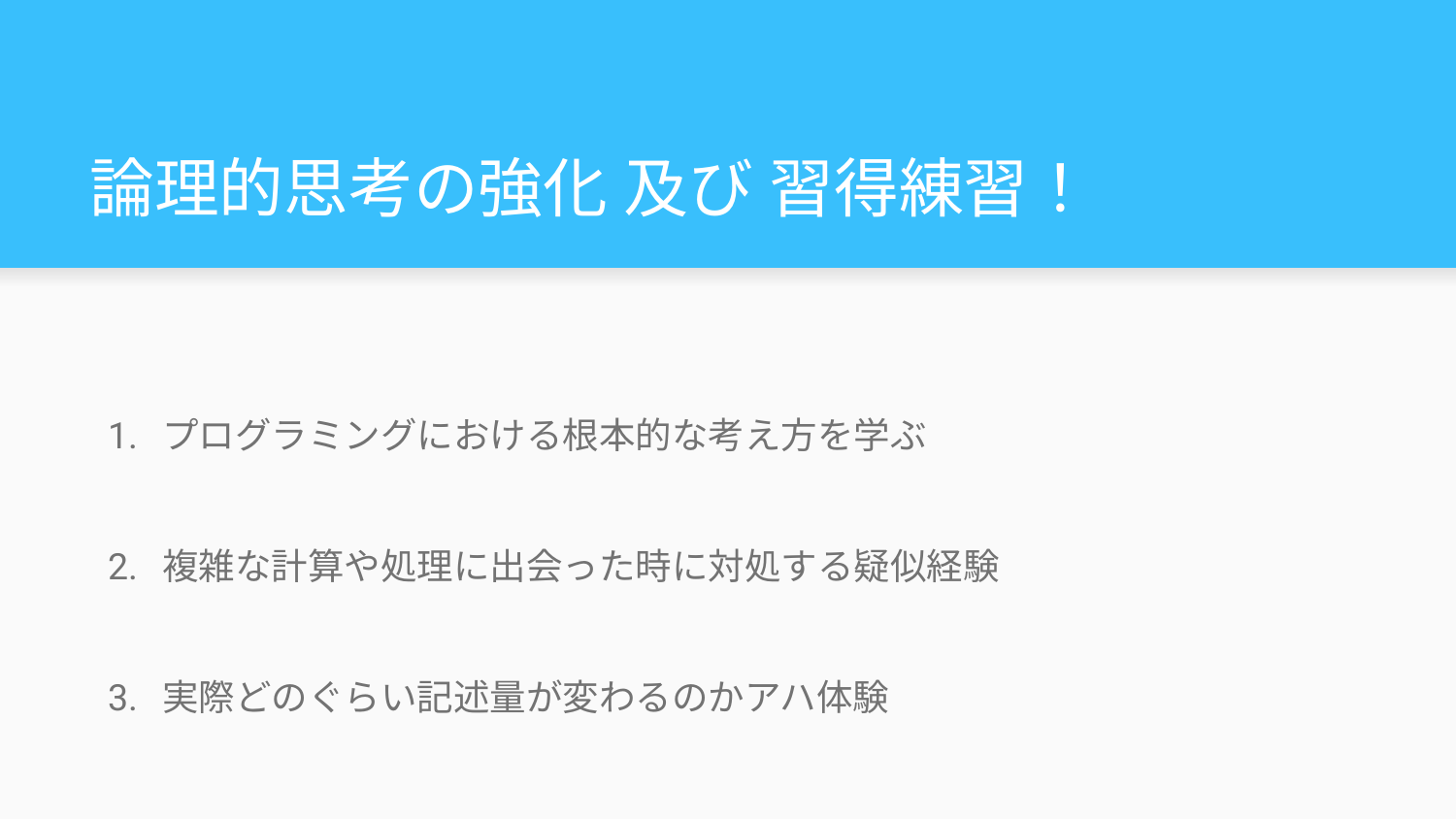

# 論理的思考の強化 及び 習得練習！
プログラミングにおける根本的な考え方を学ぶ
複雑な計算や処理に出会った時に対処する疑似経験
実際どのぐらい記述量が変わるのかアハ体験